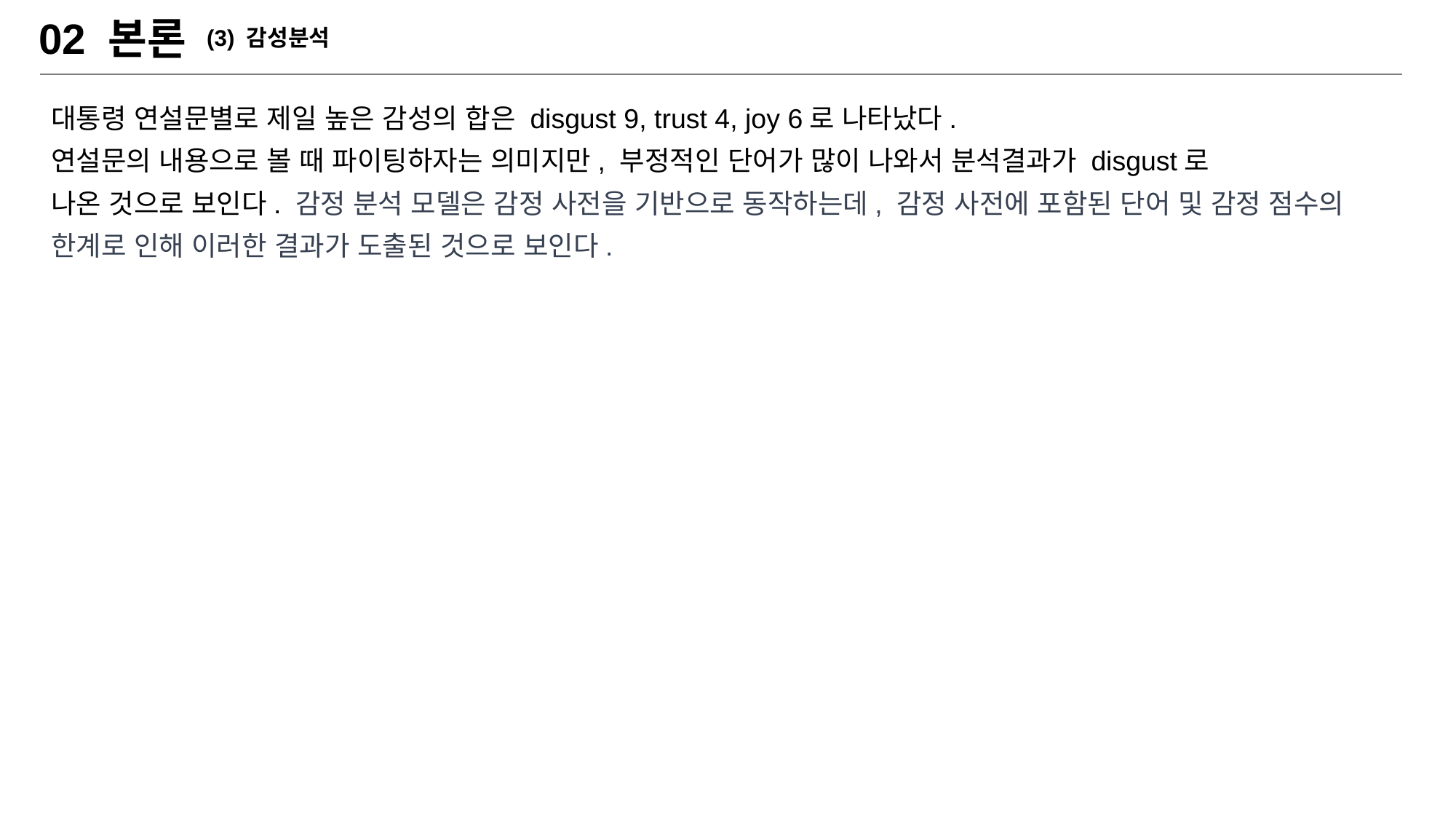

02 본론
(3) 감성분석
대통령 연설문별로 제일 높은 감성의 합은 disgust 9, trust 4, joy 6로 나타났다.
연설문의 내용으로 볼 때 파이팅하자는 의미지만, 부정적인 단어가 많이 나와서 분석결과가 disgust로
나온 것으로 보인다. 감정 분석 모델은 감정 사전을 기반으로 동작하는데, 감정 사전에 포함된 단어 및 감정 점수의 한계로 인해 이러한 결과가 도출된 것으로 보인다.